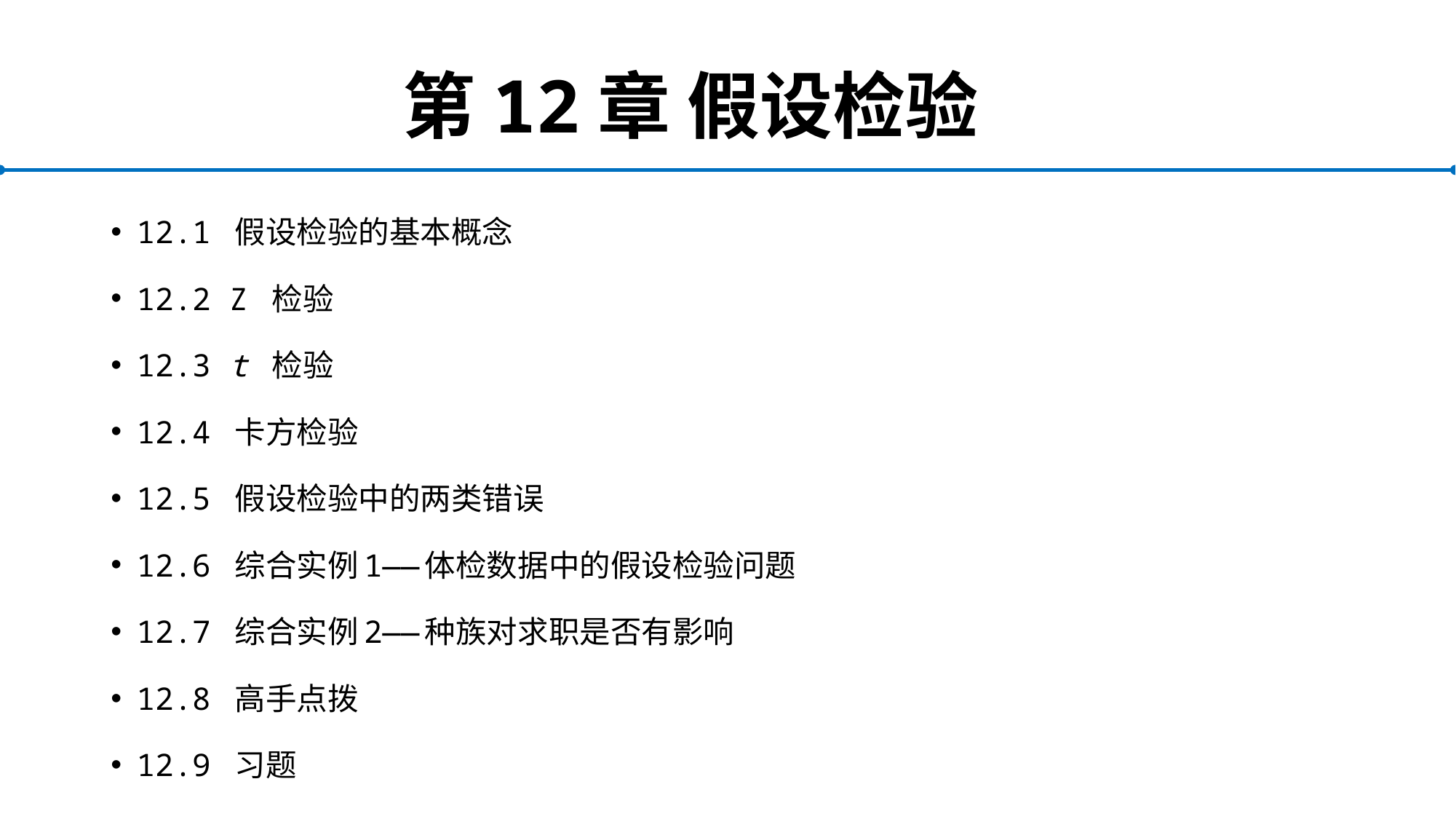

# 第12章 假设检验
12.1 假设检验的基本概念
12.2 Z 检验
12.3 t 检验
12.4 卡方检验
12.5 假设检验中的两类错误
12.6 综合实例1——体检数据中的假设检验问题
12.7 综合实例2——种族对求职是否有影响
12.8 高手点拨
12.9 习题